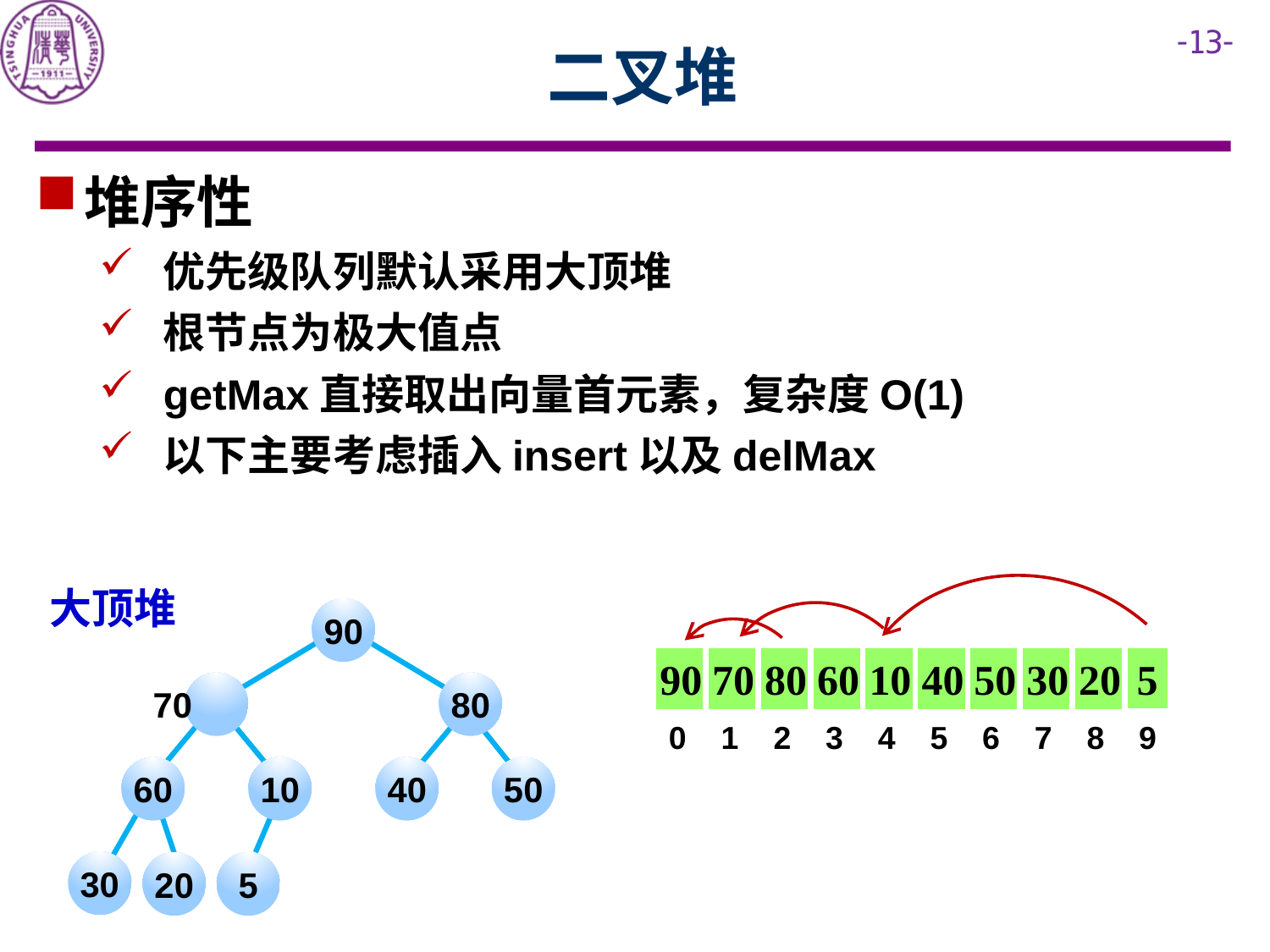

# 二叉堆
堆序性
优先级队列默认采用大顶堆
根节点为极大值点
getMax直接取出向量首元素，复杂度O(1)
以下主要考虑插入insert以及delMax

大顶堆
90

90
70
80
60
10
40
50
30
20
5
70
80

0
1
2
3
4
5
6
7
8
9

60
10
40
50

30
20
5